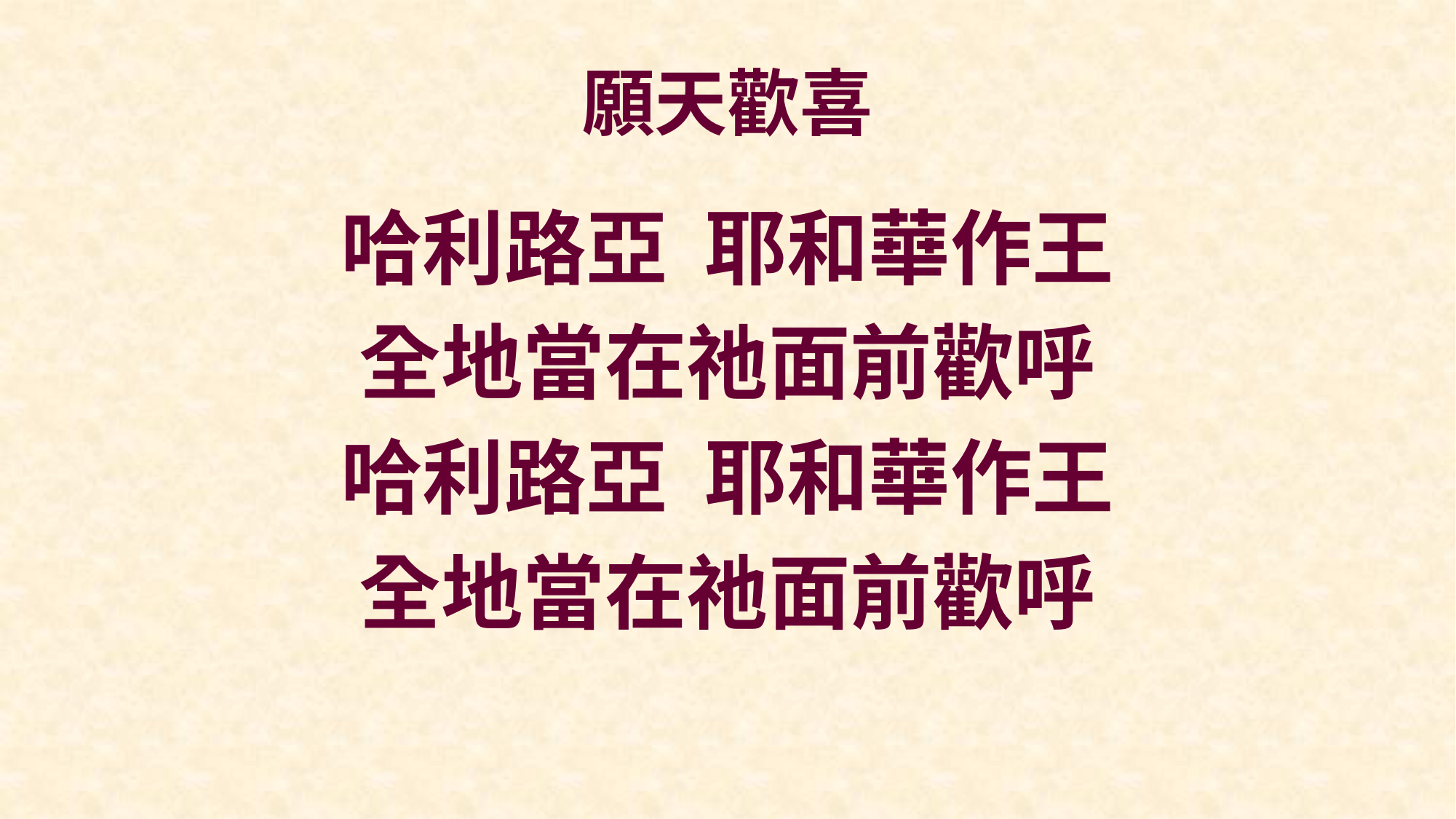

# 願天歡喜
哈利路亞  耶和華作王
全地當在祂面前歡呼
哈利路亞  耶和華作王
全地當在祂面前歡呼